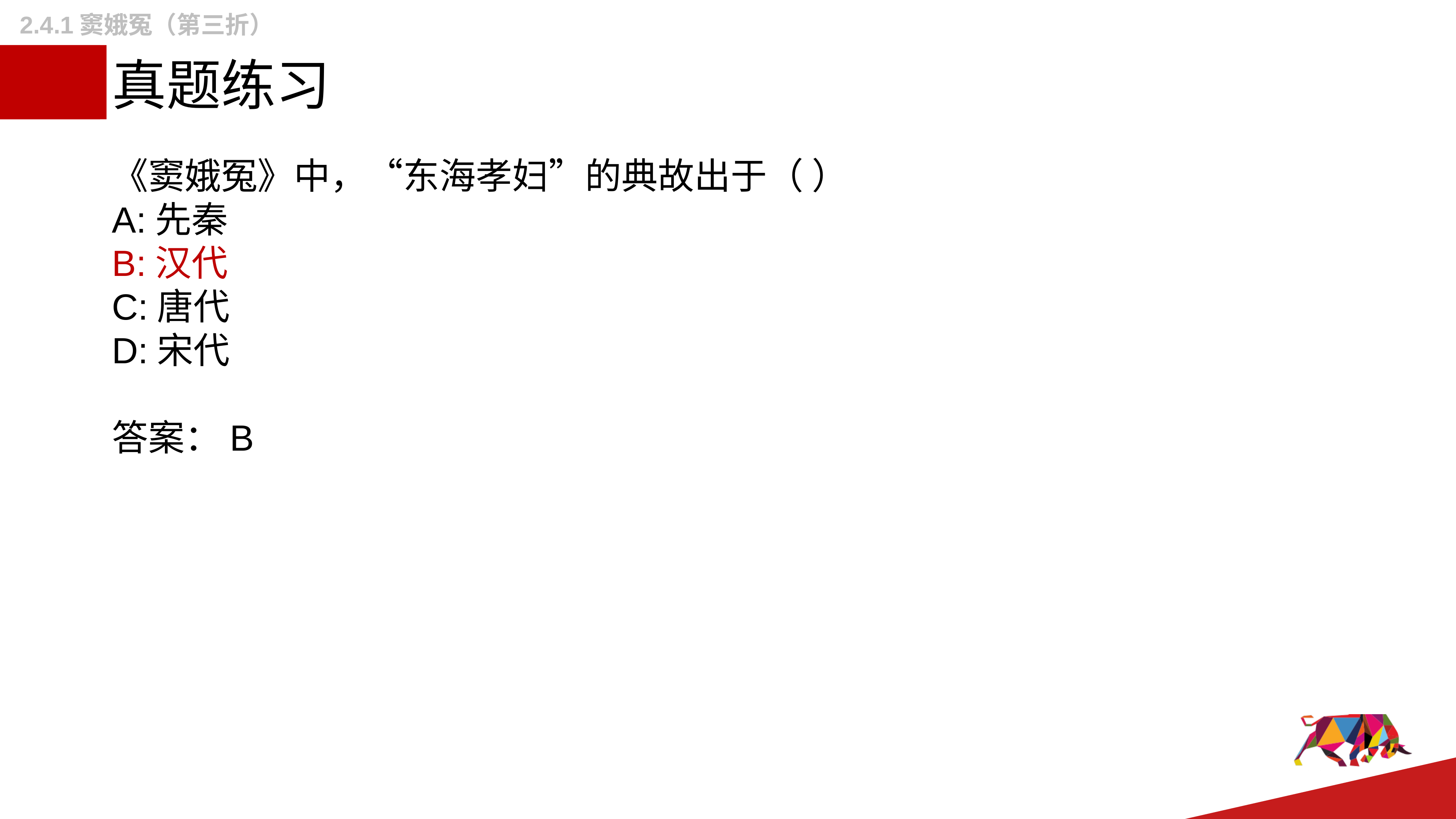

2.4.1窦娥冤（第三折）
# 真题练习
《窦娥冤》中，“东海孝妇”的典故出于（ ）
A:先秦
B:汉代
C:唐代
D:宋代

答案：B